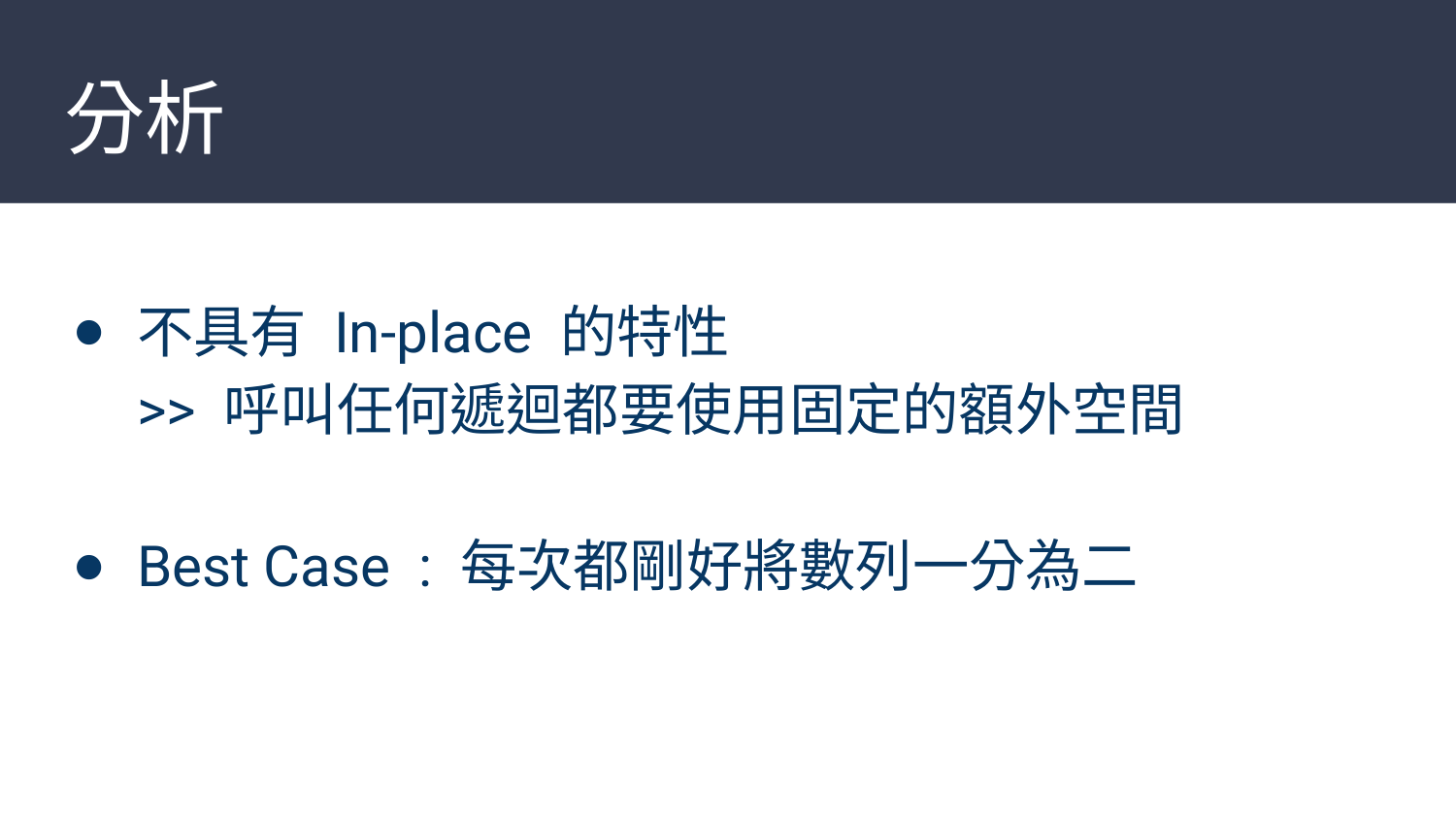

# 分析
不具有 In-place 的特性
>> 呼叫任何遞迴都要使用固定的額外空間

Best Case  : 每次都剛好將數列一分為二